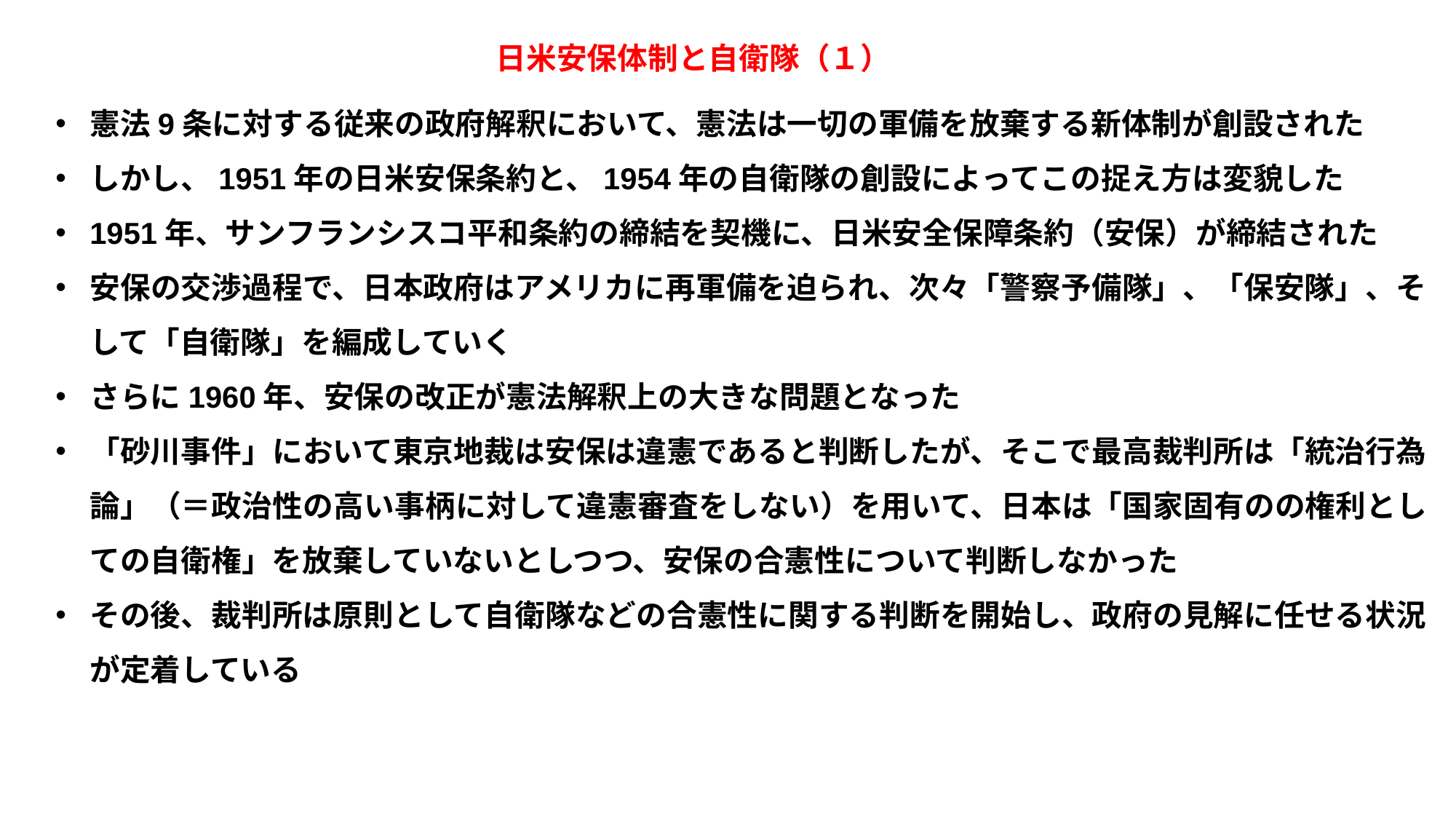

日米安保体制と自衛隊（１）
憲法9条に対する従来の政府解釈において、憲法は一切の軍備を放棄する新体制が創設された
しかし、1951年の日米安保条約と、1954年の自衛隊の創設によってこの捉え方は変貌した
1951年、サンフランシスコ平和条約の締結を契機に、日米安全保障条約（安保）が締結された
安保の交渉過程で、日本政府はアメリカに再軍備を迫られ、次々「警察予備隊」、「保安隊」、そして「自衛隊」を編成していく
さらに1960年、安保の改正が憲法解釈上の大きな問題となった
「砂川事件」において東京地裁は安保は違憲であると判断したが、そこで最高裁判所は「統治行為論」（＝政治性の高い事柄に対して違憲審査をしない）を用いて、日本は「国家固有のの権利としての自衛権」を放棄していないとしつつ、安保の合憲性について判断しなかった
その後、裁判所は原則として自衛隊などの合憲性に関する判断を開始し、政府の見解に任せる状況が定着している